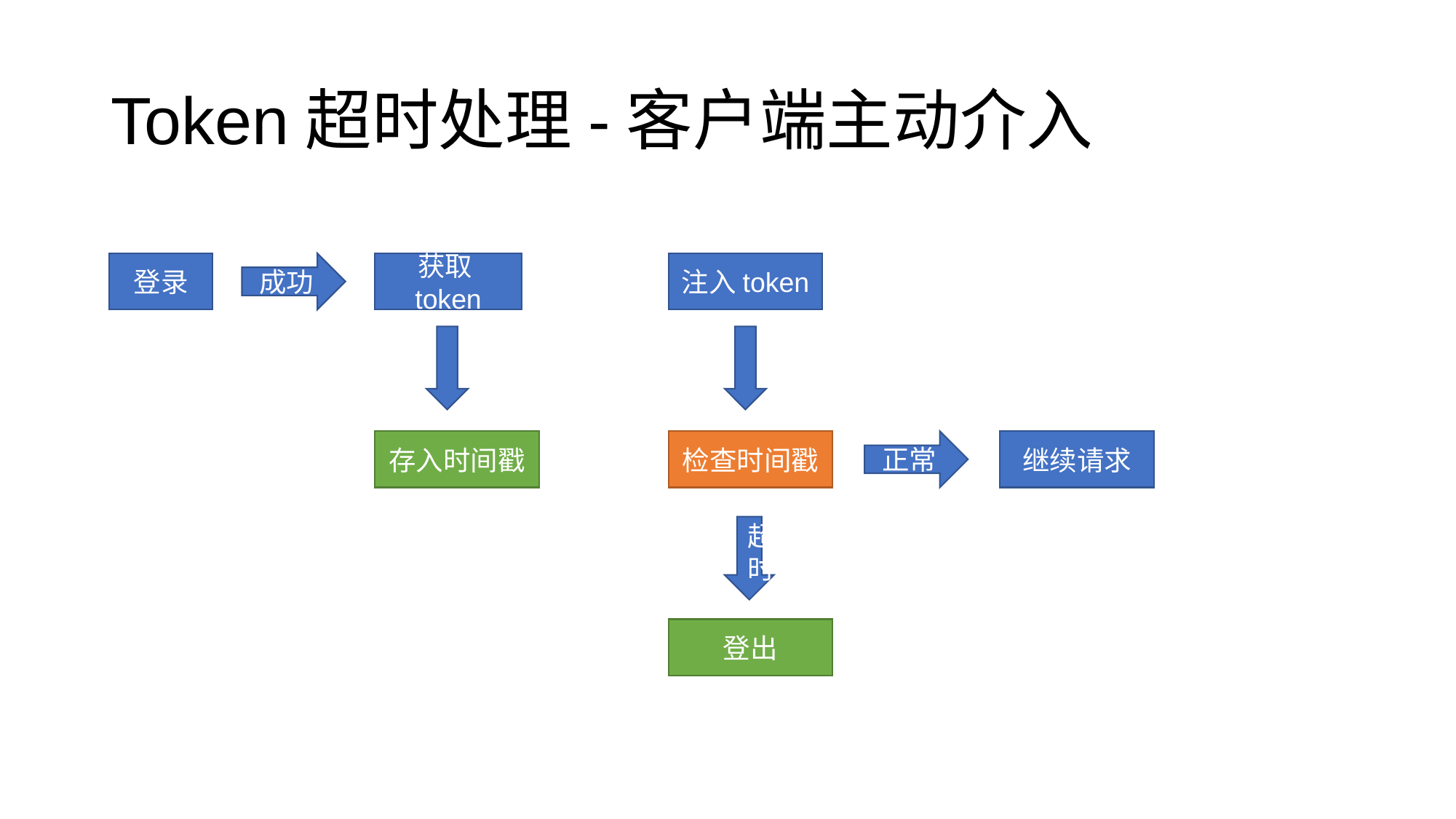

# Token超时处理-客户端主动介入
注入token
登录
成功
获取token

继续请求
存入时间戳
检查时间戳
正常
超时
登出